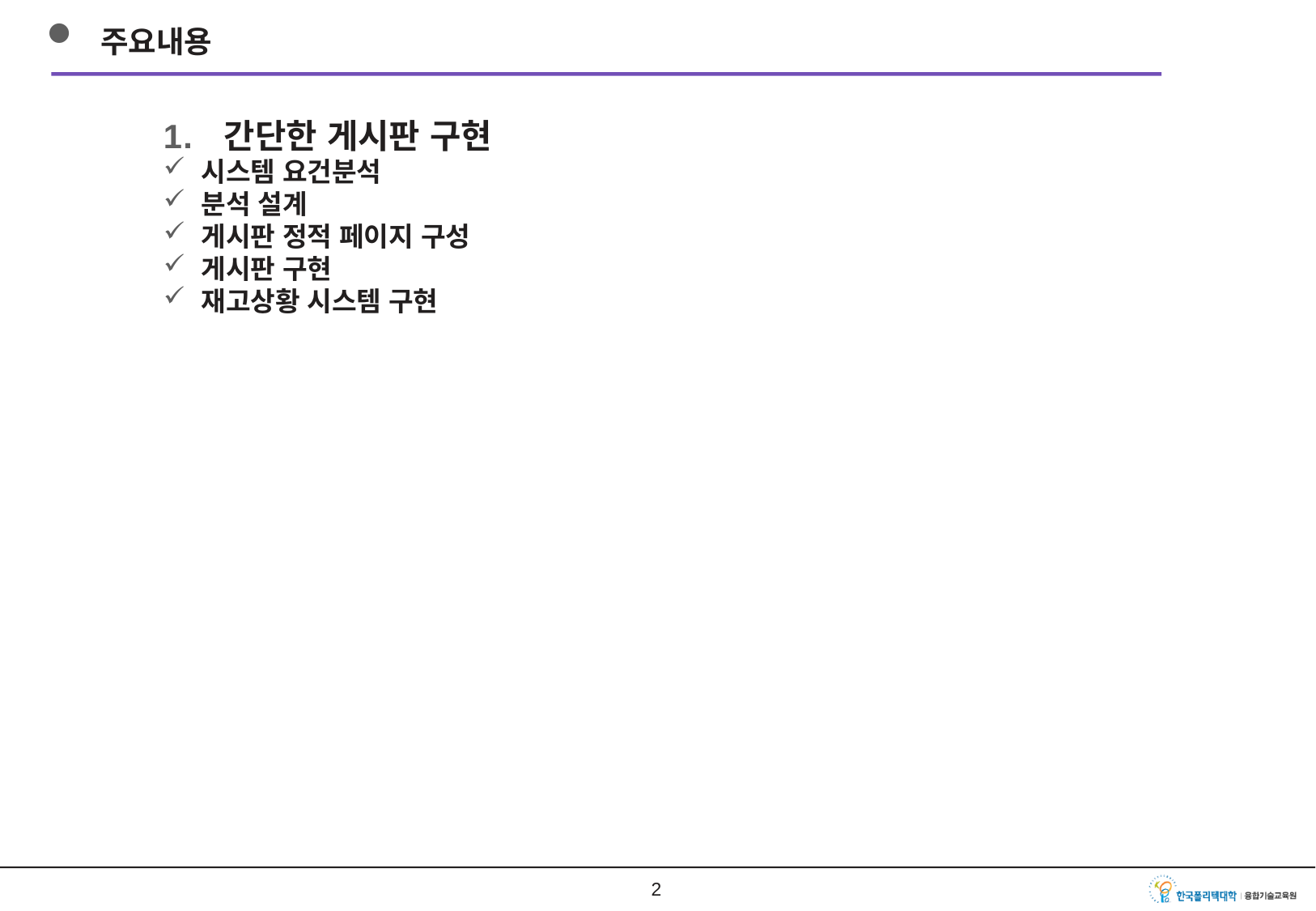

주요내용
간단한 게시판 구현
시스템 요건분석
분석 설계
게시판 정적 페이지 구성
게시판 구현
재고상황 시스템 구현
2